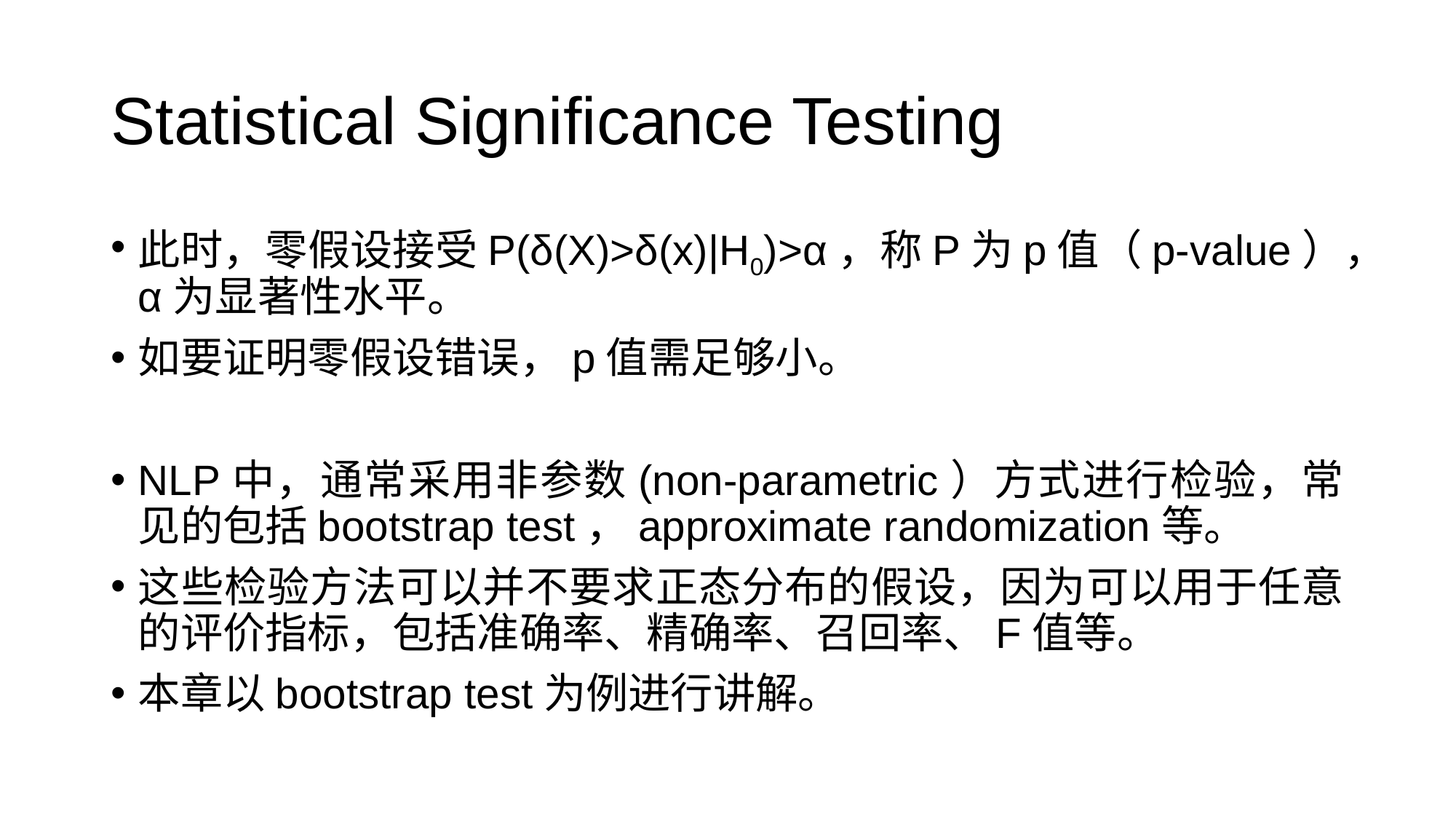

# Statistical Significance Testing
此时，零假设接受P(δ(X)>δ(x)|H0)>α，称P为p值（p-value），α为显著性水平。
如要证明零假设错误，p值需足够小。

NLP中，通常采用非参数(non-parametric）方式进行检验，常见的包括bootstrap test，approximate randomization等。
这些检验方法可以并不要求正态分布的假设，因为可以用于任意的评价指标，包括准确率、精确率、召回率、F值等。
本章以bootstrap test为例进行讲解。